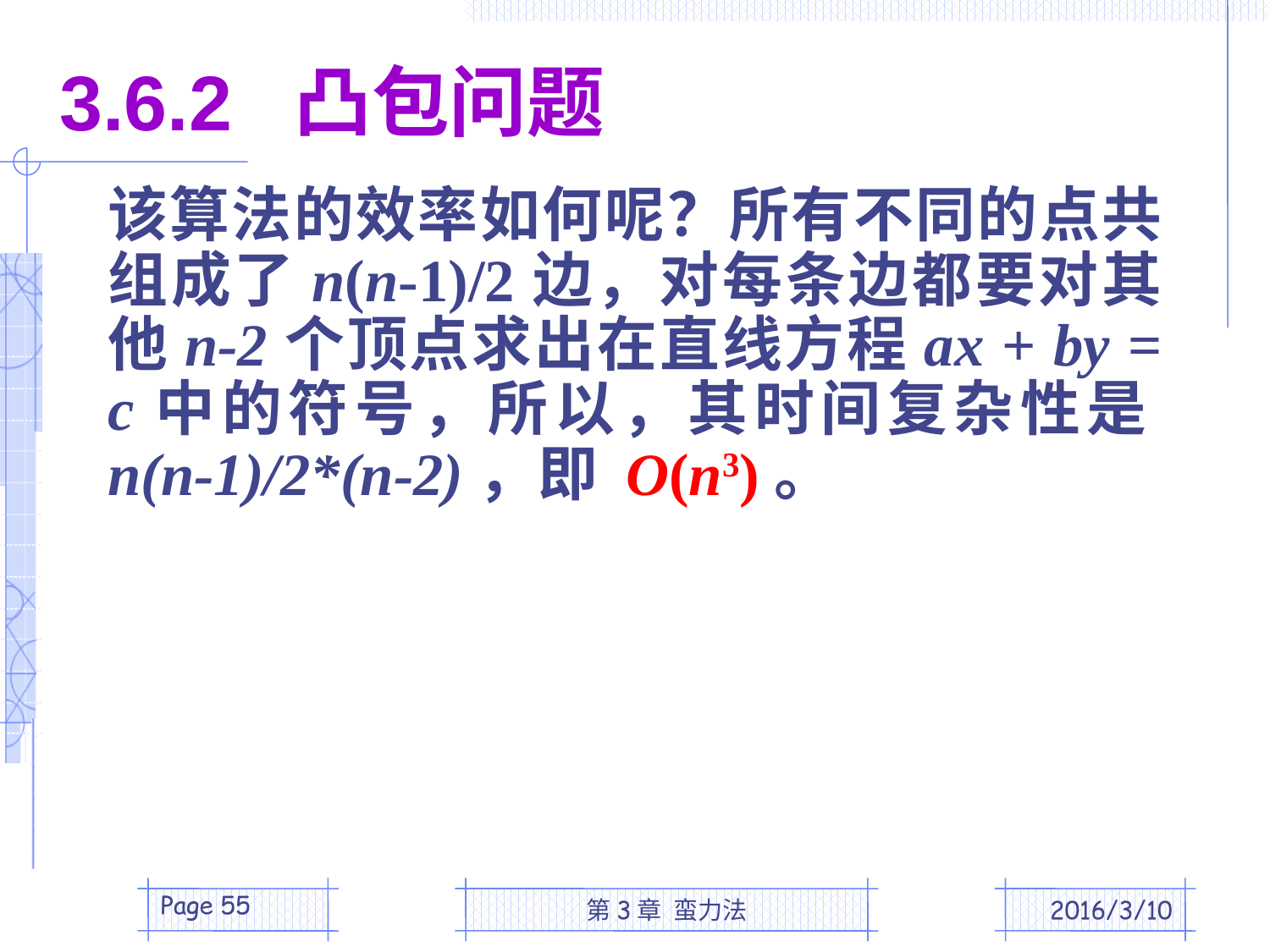

3.6.2  凸包问题
该算法的效率如何呢？所有不同的点共组成了n(n-1)/2边，对每条边都要对其他n-2个顶点求出在直线方程ax + by = c中的符号，所以，其时间复杂性是n(n-1)/2*(n-2)，即 O(n3)。

Page 55
第3章  蛮力法
2016/3/10